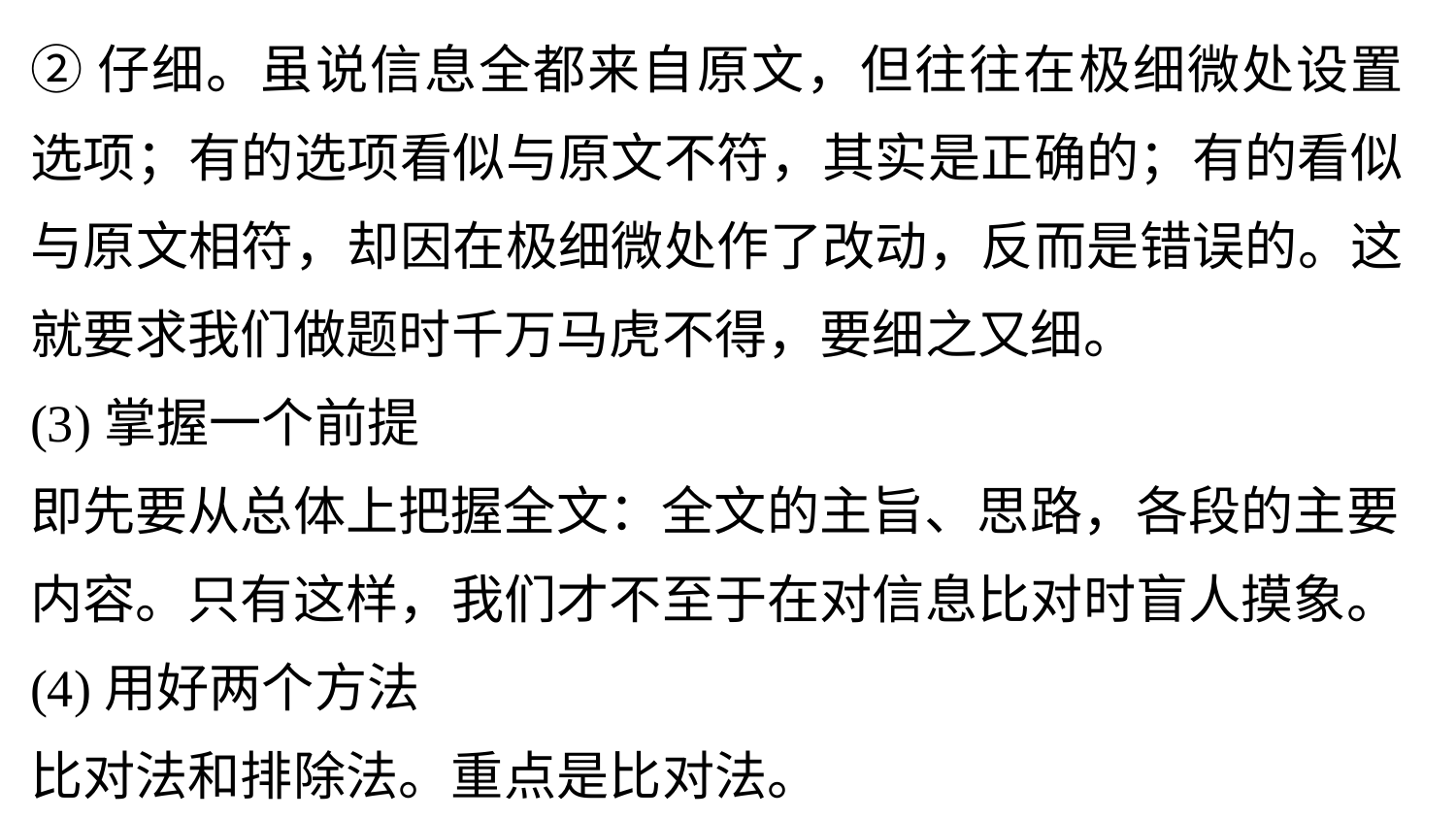

②仔细。虽说信息全都来自原文，但往往在极细微处设置选项；有的选项看似与原文不符，其实是正确的；有的看似与原文相符，却因在极细微处作了改动，反而是错误的。这就要求我们做题时千万马虎不得，要细之又细。
(3)掌握一个前提
即先要从总体上把握全文：全文的主旨、思路，各段的主要内容。只有这样，我们才不至于在对信息比对时盲人摸象。
(4)用好两个方法
比对法和排除法。重点是比对法。